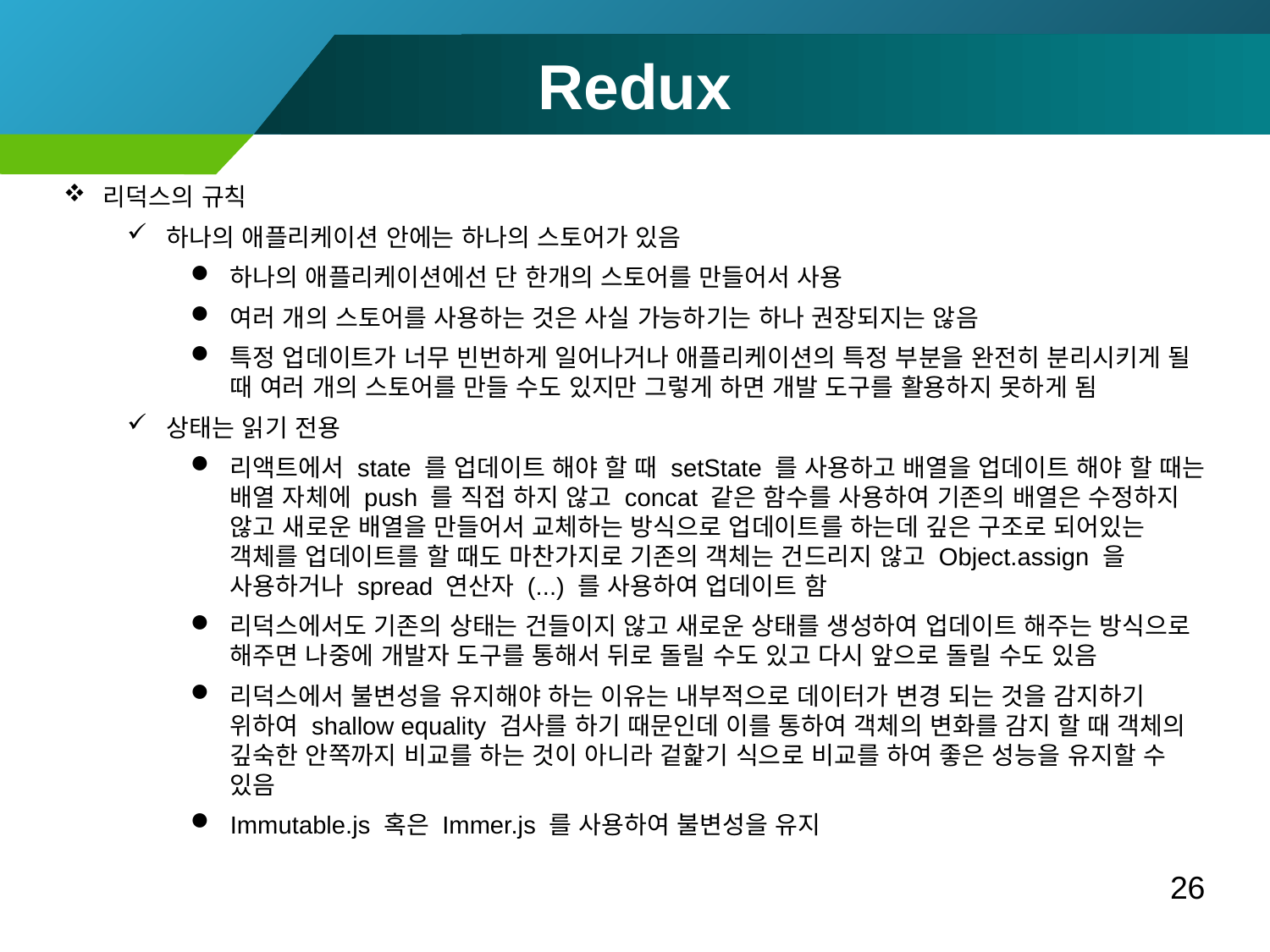

Redux
리덕스의 규칙
하나의 애플리케이션 안에는 하나의 스토어가 있음
하나의 애플리케이션에선 단 한개의 스토어를 만들어서 사용
여러 개의 스토어를 사용하는 것은 사실 가능하기는 하나 권장되지는 않음
특정 업데이트가 너무 빈번하게 일어나거나 애플리케이션의 특정 부분을 완전히 분리시키게 될 때 여러 개의 스토어를 만들 수도 있지만 그렇게 하면 개발 도구를 활용하지 못하게 됨
상태는 읽기 전용
리액트에서 state 를 업데이트 해야 할 때 setState 를 사용하고 배열을 업데이트 해야 할 때는 배열 자체에 push 를 직접 하지 않고 concat 같은 함수를 사용하여 기존의 배열은 수정하지 않고 새로운 배열을 만들어서 교체하는 방식으로 업데이트를 하는데 깊은 구조로 되어있는 객체를 업데이트를 할 때도 마찬가지로 기존의 객체는 건드리지 않고 Object.assign 을 사용하거나 spread 연산자 (...) 를 사용하여 업데이트 함
리덕스에서도 기존의 상태는 건들이지 않고 새로운 상태를 생성하여 업데이트 해주는 방식으로 해주면 나중에 개발자 도구를 통해서 뒤로 돌릴 수도 있고 다시 앞으로 돌릴 수도 있음
리덕스에서 불변성을 유지해야 하는 이유는 내부적으로 데이터가 변경 되는 것을 감지하기 위하여 shallow equality 검사를 하기 때문인데 이를 통하여 객체의 변화를 감지 할 때 객체의 깊숙한 안쪽까지 비교를 하는 것이 아니라 겉핥기 식으로 비교를 하여 좋은 성능을 유지할 수 있음
Immutable.js 혹은 Immer.js 를 사용하여 불변성을 유지
26